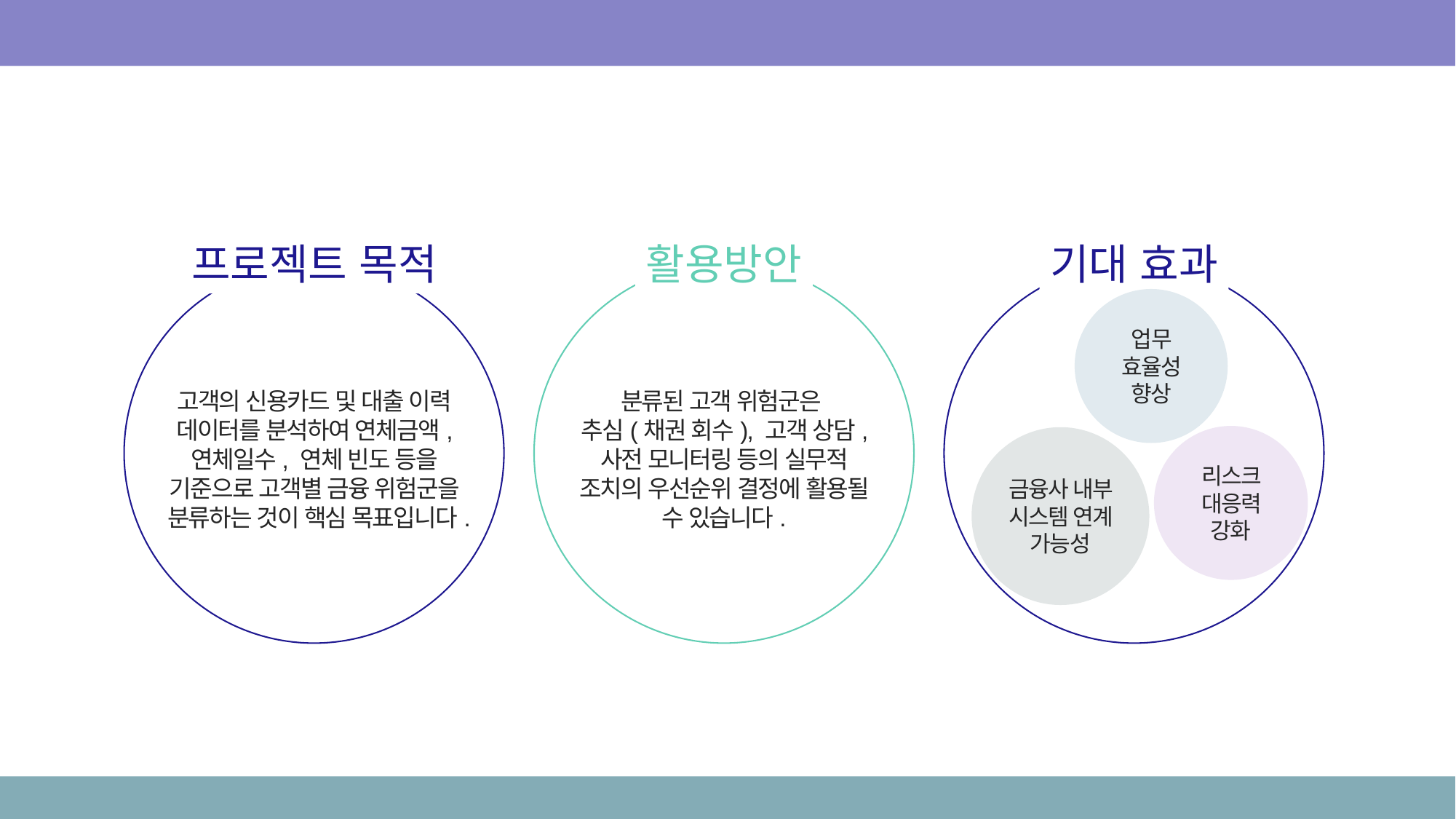

프로젝트 개요
프로젝트 목적
활용방안
기대 효과

업무 효율성 향상
고객의 신용카드 및 대출 이력 데이터를 분석하여 연체금액, 연체일수, 연체 빈도 등을 기준으로 고객별 금융 위험군을 분류하는 것이 핵심 목표입니다.
분류된 고객 위험군은
추심(채권 회수), 고객 상담, 사전 모니터링 등의 실무적 조치의 우선순위 결정에 활용될 수 있습니다.
리스크 대응력 강화
금융사 내부 시스템 연계 가능성

Human Huge Team